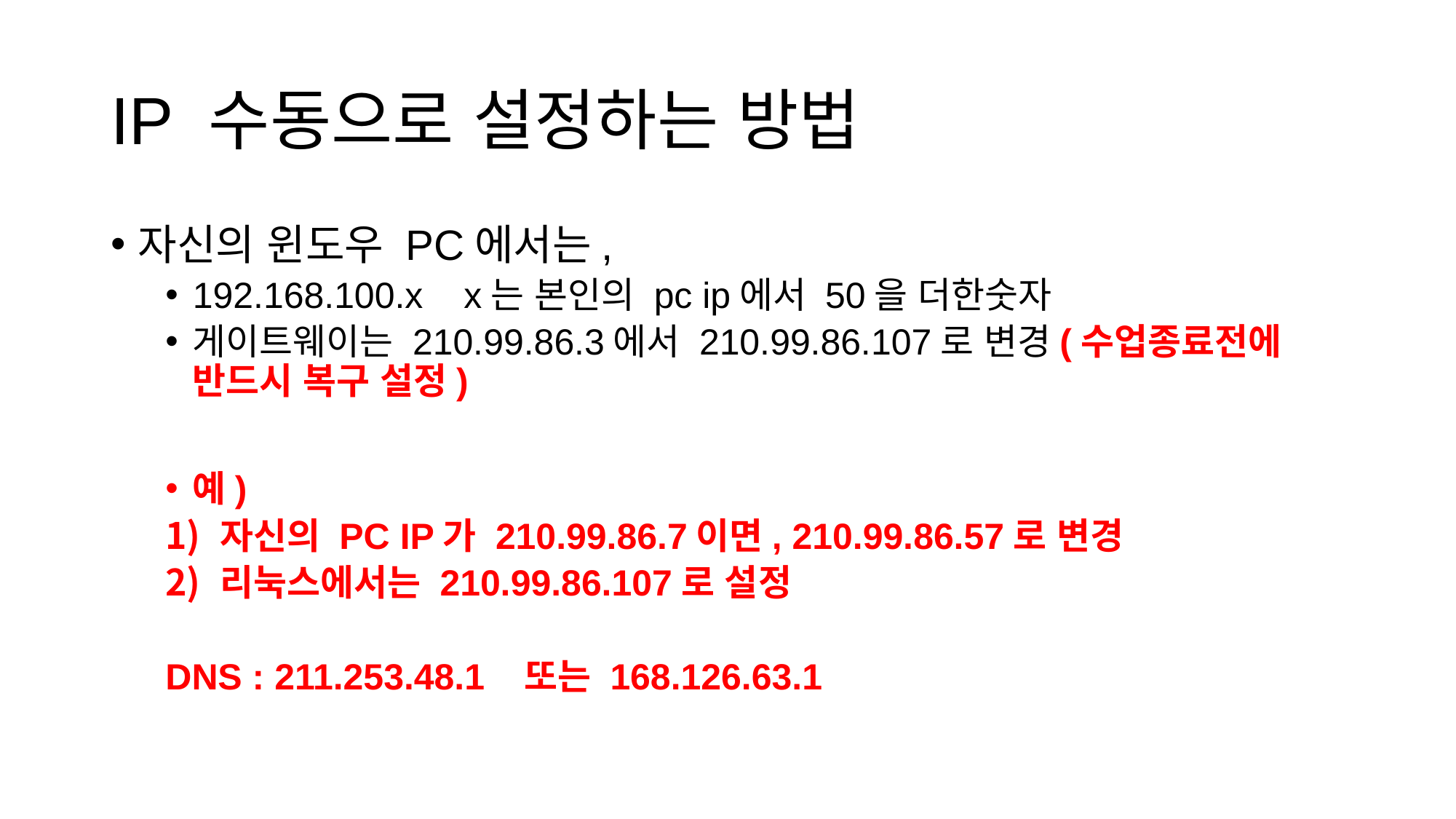

# IP 수동으로 설정하는 방법
자신의 윈도우 PC에서는,
192.168.100.x    x는 본인의 pc ip에서 50을 더한숫자
게이트웨이는 210.99.86.3에서 210.99.86.107로 변경(수업종료전에 반드시 복구 설정)

예)
자신의 PC IP가 210.99.86.7이면, 210.99.86.57로 변경
리눅스에서는 210.99.86.107로 설정

DNS : 211.253.48.1   또는 168.126.63.1